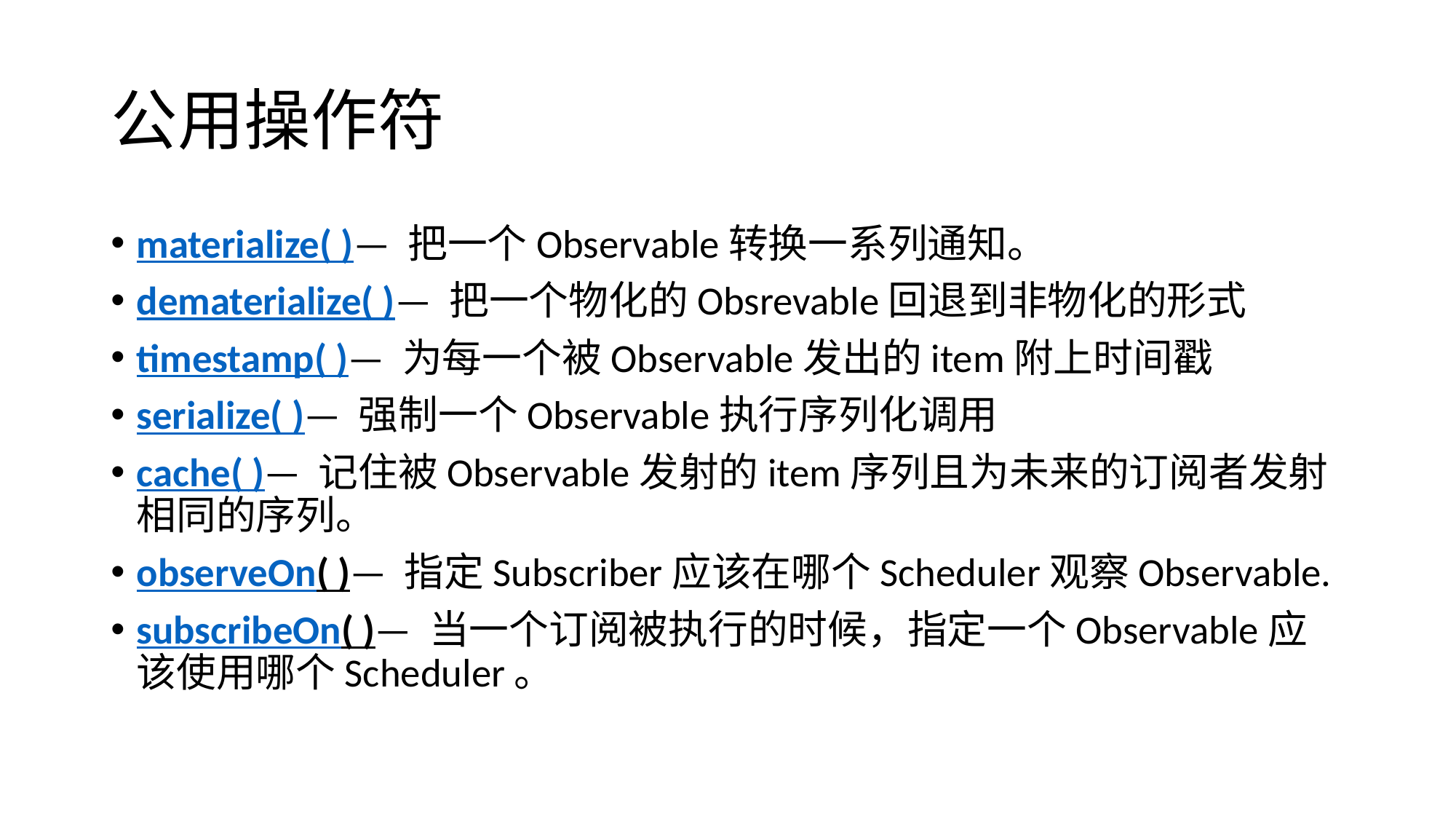

# 公用操作符
materialize( )— 把一个Observable转换一系列通知。
dematerialize( )— 把一个物化的Obsrevable回退到非物化的形式
timestamp( )— 为每一个被Observable发出的item附上时间戳
serialize( )— 强制一个Observable执行序列化调用
cache( )— 记住被Observable发射的item序列且为未来的订阅者发射相同的序列。
observeOn( )— 指定Subscriber应该在哪个Scheduler观察Observable.
subscribeOn( )— 当一个订阅被执行的时候，指定一个Observable应该使用哪个Scheduler。